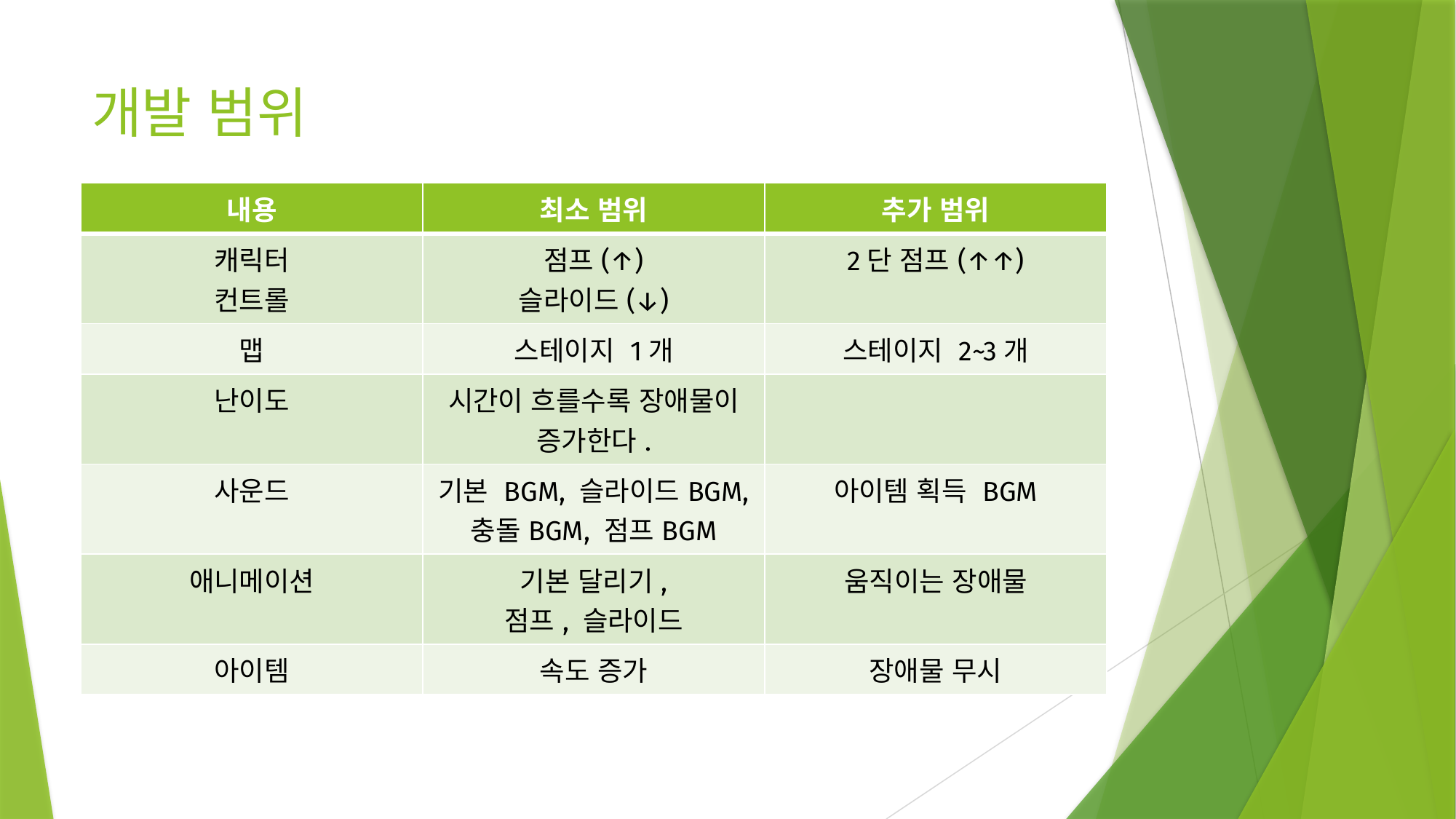

# 개발 범위
| 내용 | 최소 범위 | 추가 범위 |
| --- | --- | --- |
| 캐릭터 컨트롤 | 점프(↑) 슬라이드(↓) | 2단 점프(↑↑) |
| 맵 | 스테이지 1개 | 스테이지 2~3개 |
| 난이도 | 시간이 흐를수록 장애물이 증가한다. |  |
| 사운드 | 기본 BGM, 슬라이드BGM, 충돌BGM, 점프BGM | 아이템 획득 BGM |
| 애니메이션 | 기본 달리기, 점프, 슬라이드 | 움직이는 장애물 |
| 아이템 | 속도 증가 | 장애물 무시 |